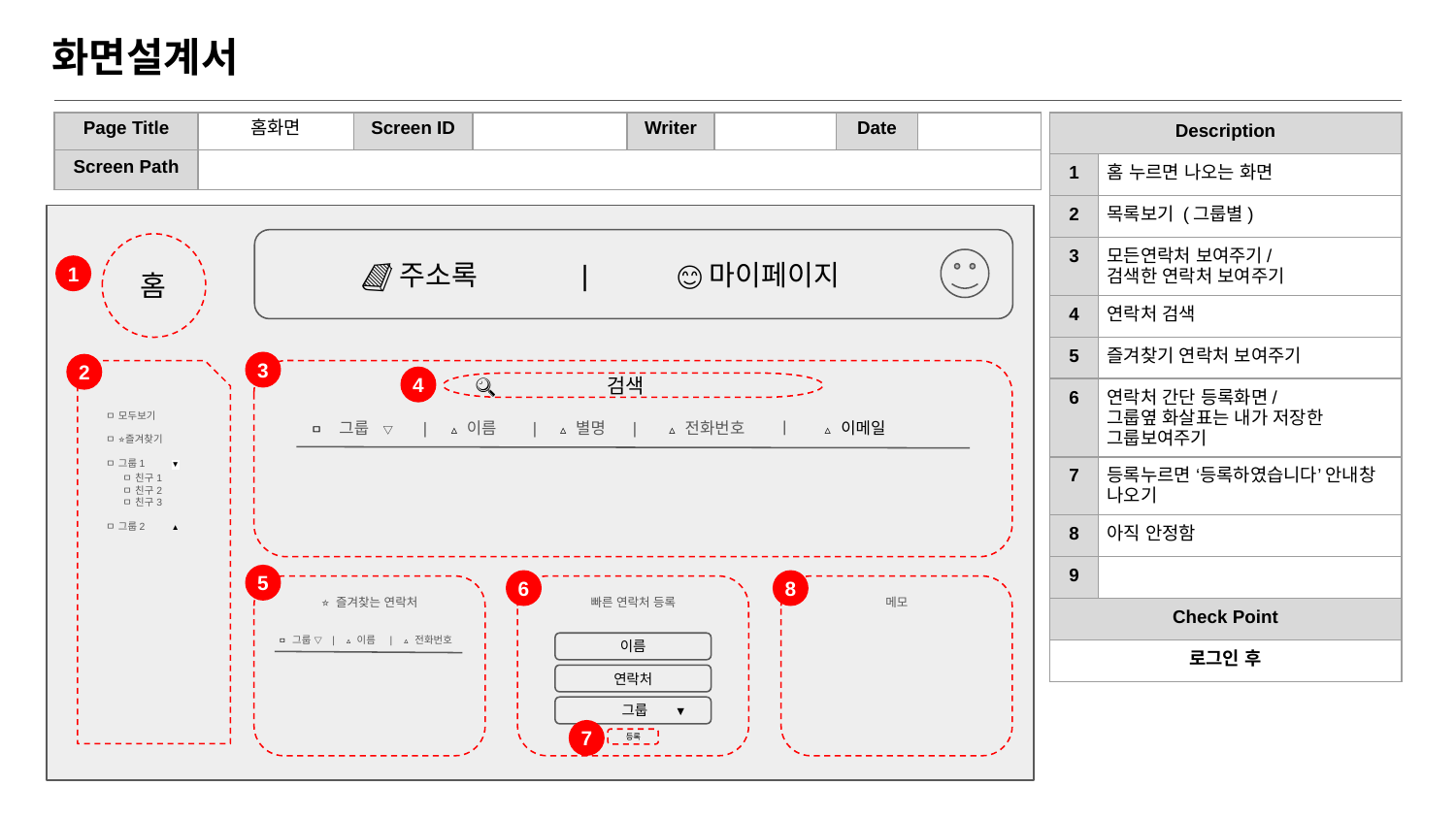

# 화면설계서

| Page Title | 홈화면 | Screen ID |  | Writer |  | Date |  |
| --- | --- | --- | --- | --- | --- | --- | --- |
| Screen Path |  |  |  |  |  |  |  |
| Description |  |
| --- | --- |
| 1 | 홈 누르면 나오는 화면 |
| 2 | 목록보기 (그룹별) |
| 3 | 모든연락처 보여주기/ 검색한 연락처 보여주기 |
| 4 | 연락처 검색 |
| 5 | 즐겨찾기 연락처 보여주기 |
| 6 | 연락처 간단 등록화면/ 그룹옆 화살표는 내가 저장한 그룹보여주기 |
| 7 | 등록누르면 ‘등록하였습니다’ 안내창 나오기 |
| 8 | 아직 안정함 |
| 9 |  |
| Check Point |  |
| 로그인 후 |  |

           📗주소록            |           😊마이페이지
홈

1
3
2

4
🔍                   검색
ㅁ 모두보기

ㅁ ⭐즐겨찾기

ㅁ 그룹1         ▼
     ㅁ 친구1
     ㅁ 친구2
     ㅁ 친구3

ㅁ 그룹2         ▲

ㅁ     그룹   ▽      |       ▵  이름       |     ▵  별명     |       ▵  전화번호       ㅣ       ▵   이메일
5
6
8

⭐ 즐겨찾는 연락처
메모
빠른 연락처 등록
ㅁ   그룹 ▽   |    ▵  이름    |    ▵  전화번호
이름
연락처
          그룹       ▼
7
등록